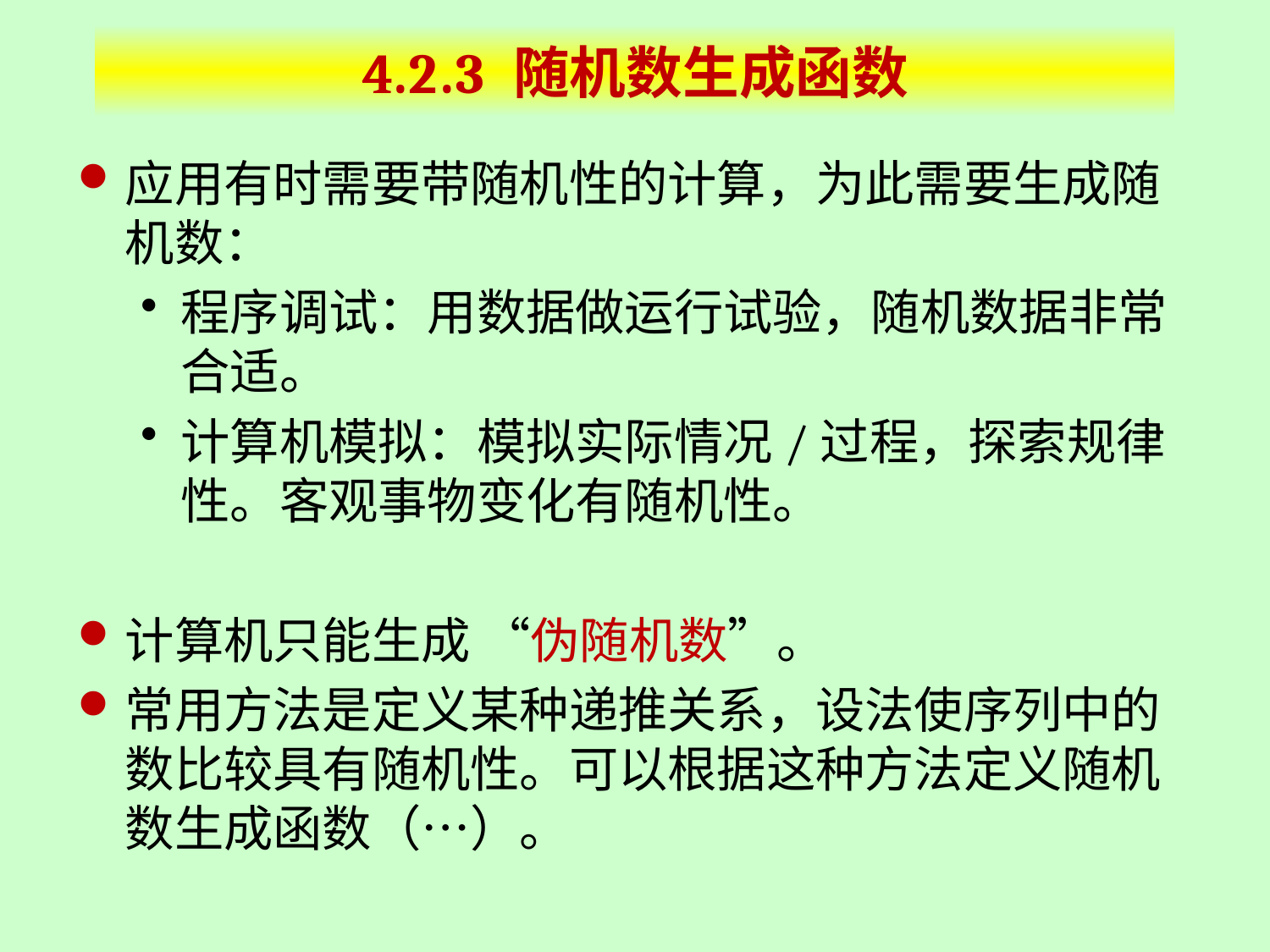

# 4.2.3 随机数生成函数
应用有时需要带随机性的计算，为此需要生成随机数：
程序调试：用数据做运行试验，随机数据非常合适。
计算机模拟：模拟实际情况/过程，探索规律性。客观事物变化有随机性。

计算机只能生成 “伪随机数”。
常用方法是定义某种递推关系，设法使序列中的数比较具有随机性。可以根据这种方法定义随机数生成函数（…）。
49